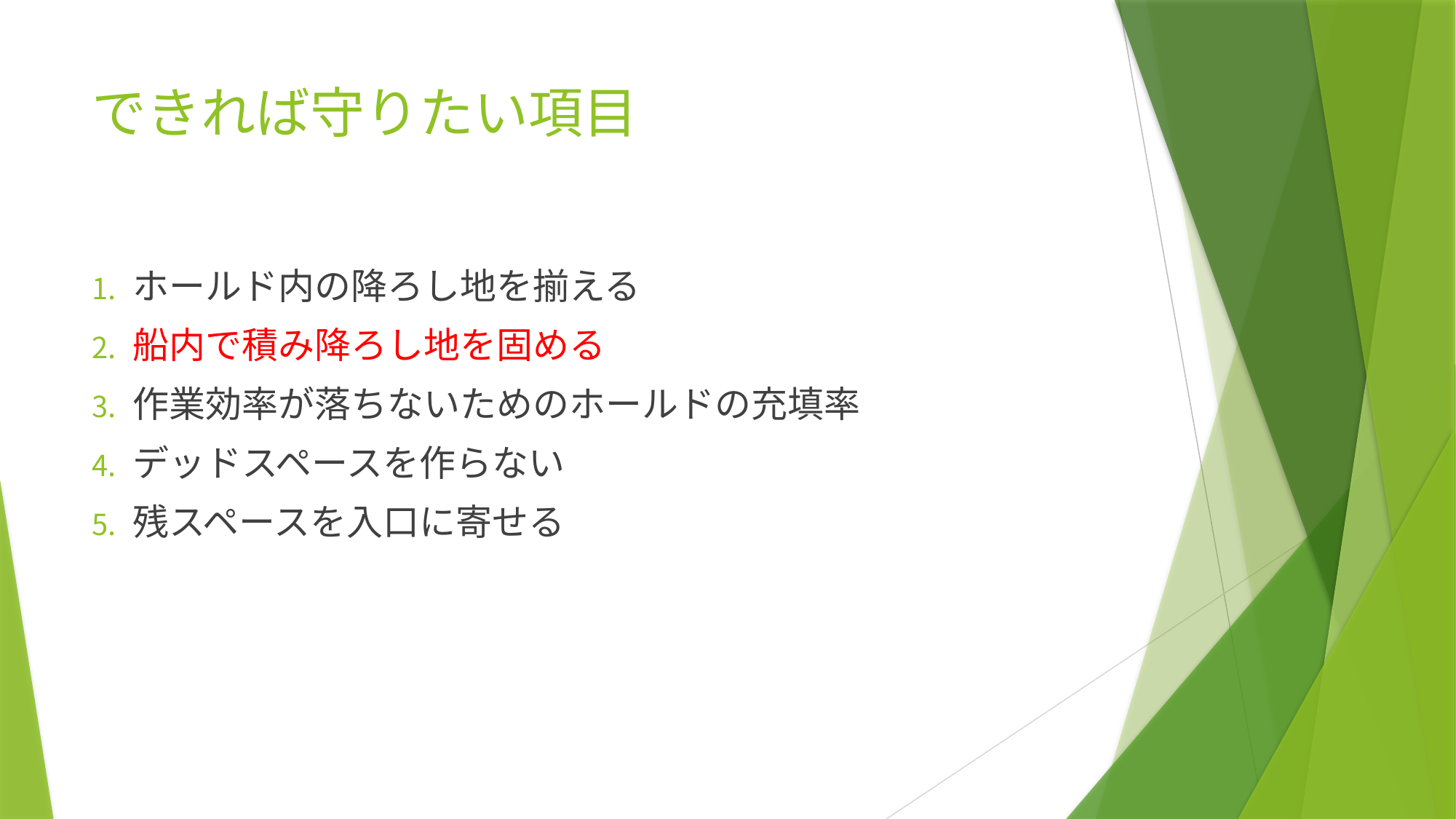

# できれば守りたい項目
ホールド内の降ろし地を揃える
船内で積み降ろし地を固める
作業効率が落ちないためのホールドの充填率
デッドスペースを作らない
残スペースを入口に寄せる